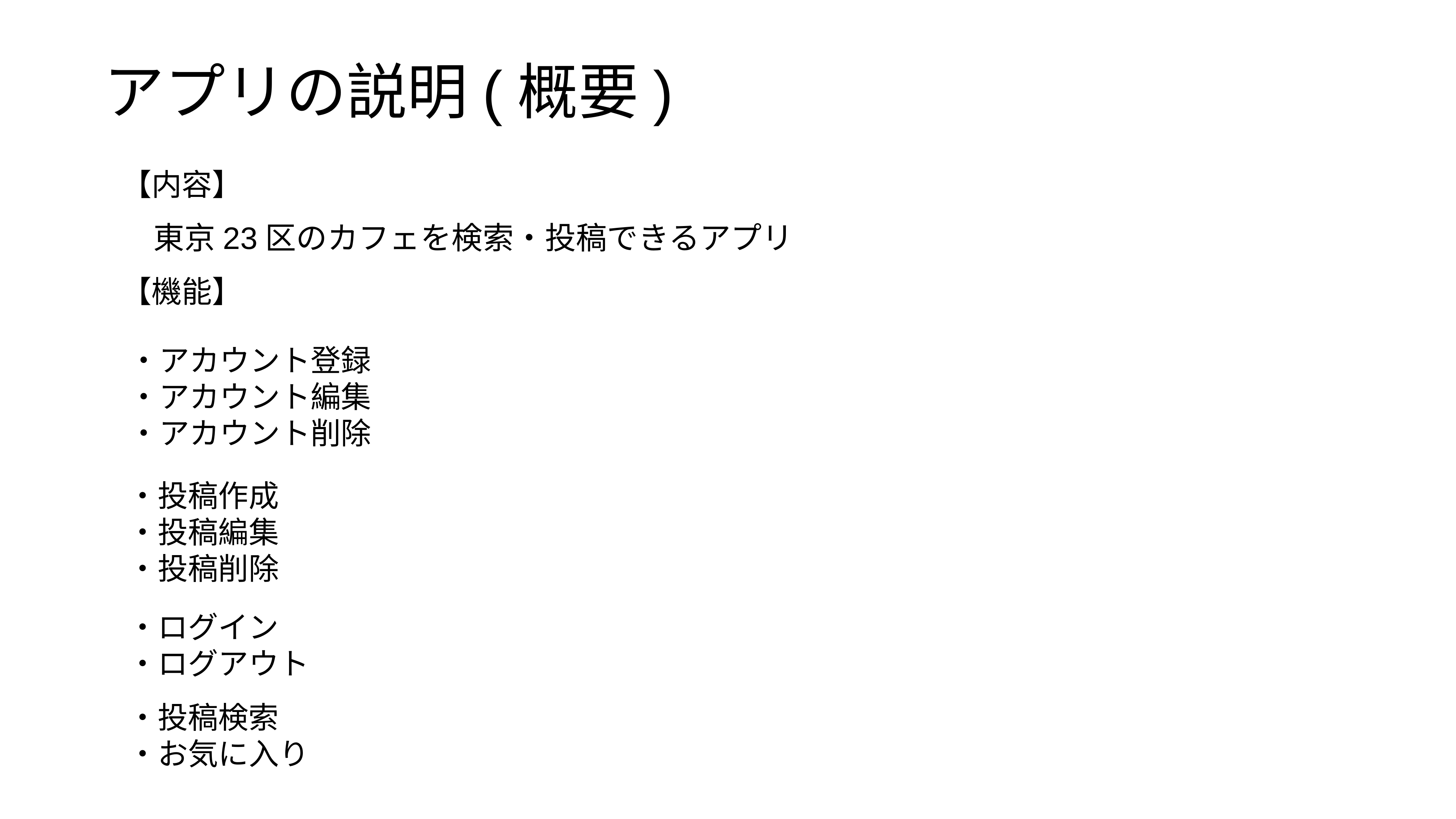

# アプリの説明(概要)
【内容】
東京23区のカフェを検索・投稿できるアプリ
【機能】
・アカウント登録
・アカウント編集
・アカウント削除
・投稿作成
・投稿編集
・投稿削除
・ログイン
　・ログアウト
・投稿検索
　・お気に入り